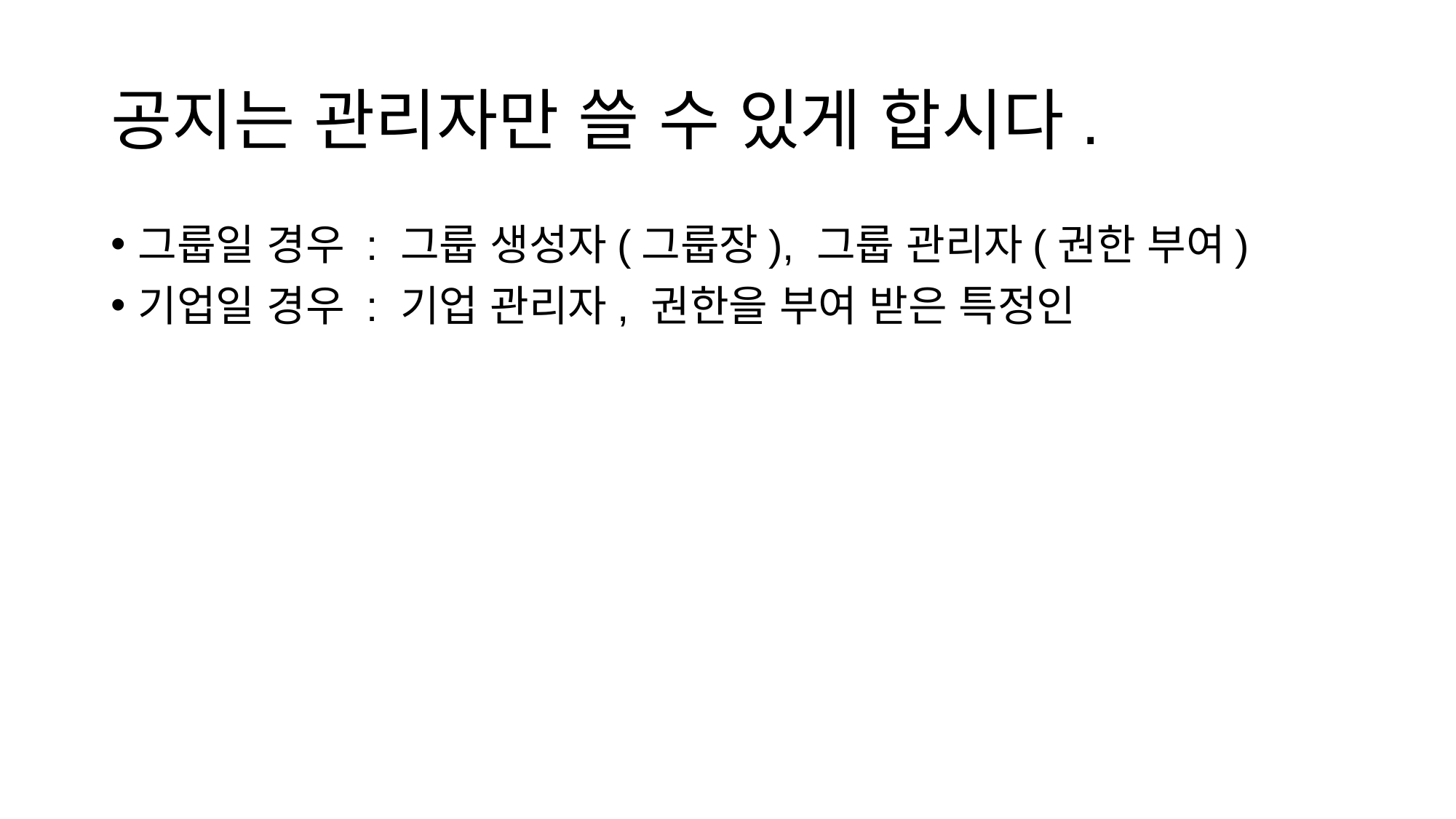

# 공지는 관리자만 쓸 수 있게 합시다.
그룹일 경우 : 그룹 생성자(그룹장), 그룹 관리자(권한 부여)
기업일 경우 : 기업 관리자, 권한을 부여 받은 특정인